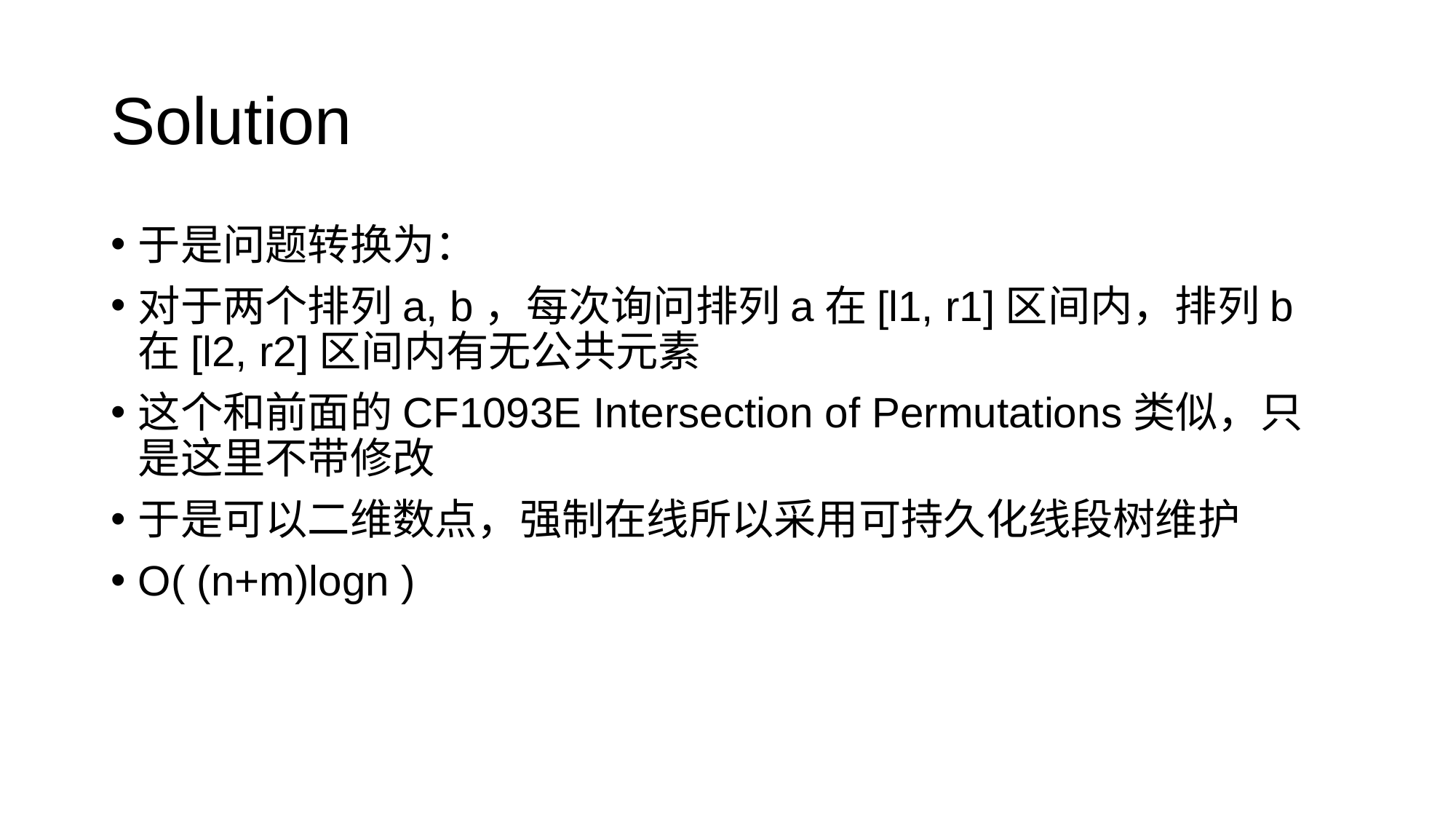

# Solution
于是问题转换为：
对于两个排列a, b，每次询问排列a在[l1, r1]区间内，排列b在[l2, r2]区间内有无公共元素
这个和前面的CF1093E Intersection of Permutations类似，只是这里不带修改
于是可以二维数点，强制在线所以采用可持久化线段树维护
O( (n+m)logn )